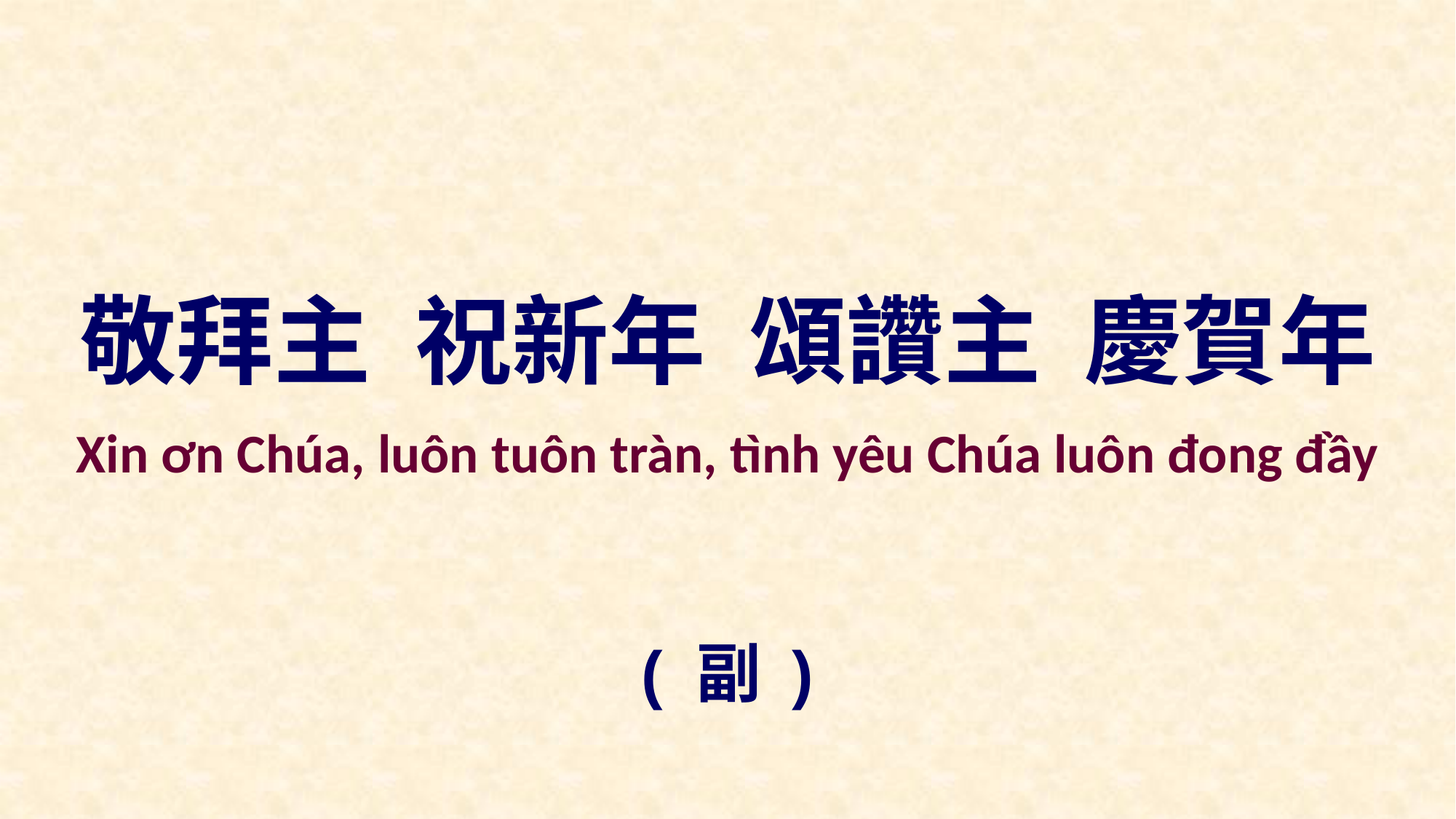

敬拜主  祝新年  頌讚主  慶賀年
Xin ơn Chúa, luôn tuôn tràn, tình yêu Chúa luôn đong đầy
( 副 )